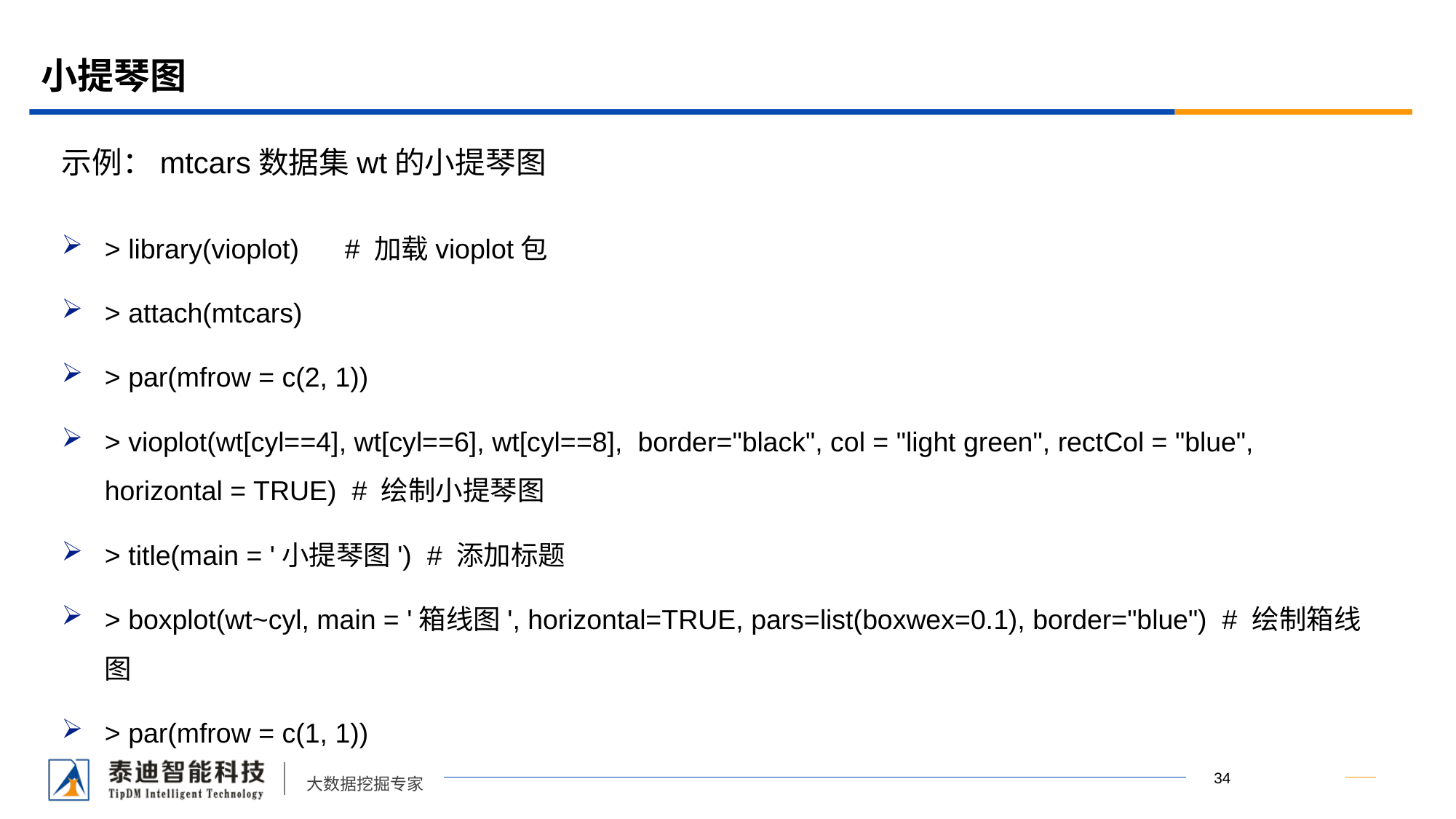

# 小提琴图
示例：mtcars数据集wt的小提琴图
> library(vioplot)      # 加载vioplot包
> attach(mtcars)
> par(mfrow = c(2, 1))
> vioplot(wt[cyl==4], wt[cyl==6], wt[cyl==8],  border="black", col = "light green", rectCol = "blue", horizontal = TRUE)  # 绘制小提琴图
> title(main = '小提琴图')  # 添加标题
> boxplot(wt~cyl, main = '箱线图', horizontal=TRUE, pars=list(boxwex=0.1), border="blue")  # 绘制箱线图
> par(mfrow = c(1, 1))